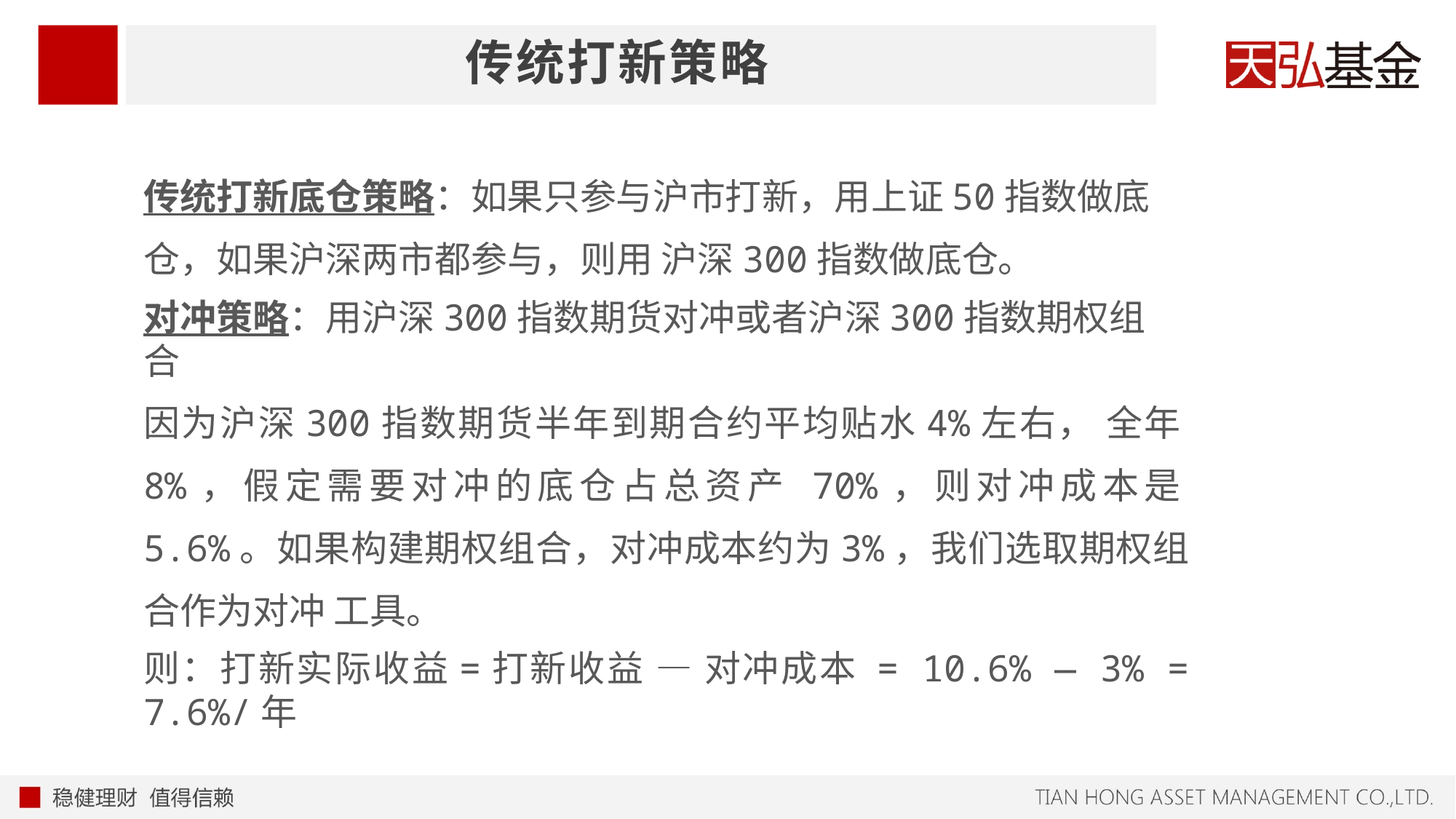

# 传统打新策略
传统打新底仓策略：如果只参与沪市打新，用上证50指数做底仓，如果沪深两市都参与，则用 沪深300指数做底仓。
对冲策略：用沪深300指数期货对冲或者沪深300指数期权组合
因为沪深300指数期货半年到期合约平均贴水4%左右， 全年8%，假定需要对冲的底仓占总资产 70%，则对冲成本是5.6%。如果构建期权组合，对冲成本约为3%，我们选取期权组合作为对冲 工具。
则：打新实际收益=打新收益 — 对冲成本 = 10.6% — 3% = 7.6%/年